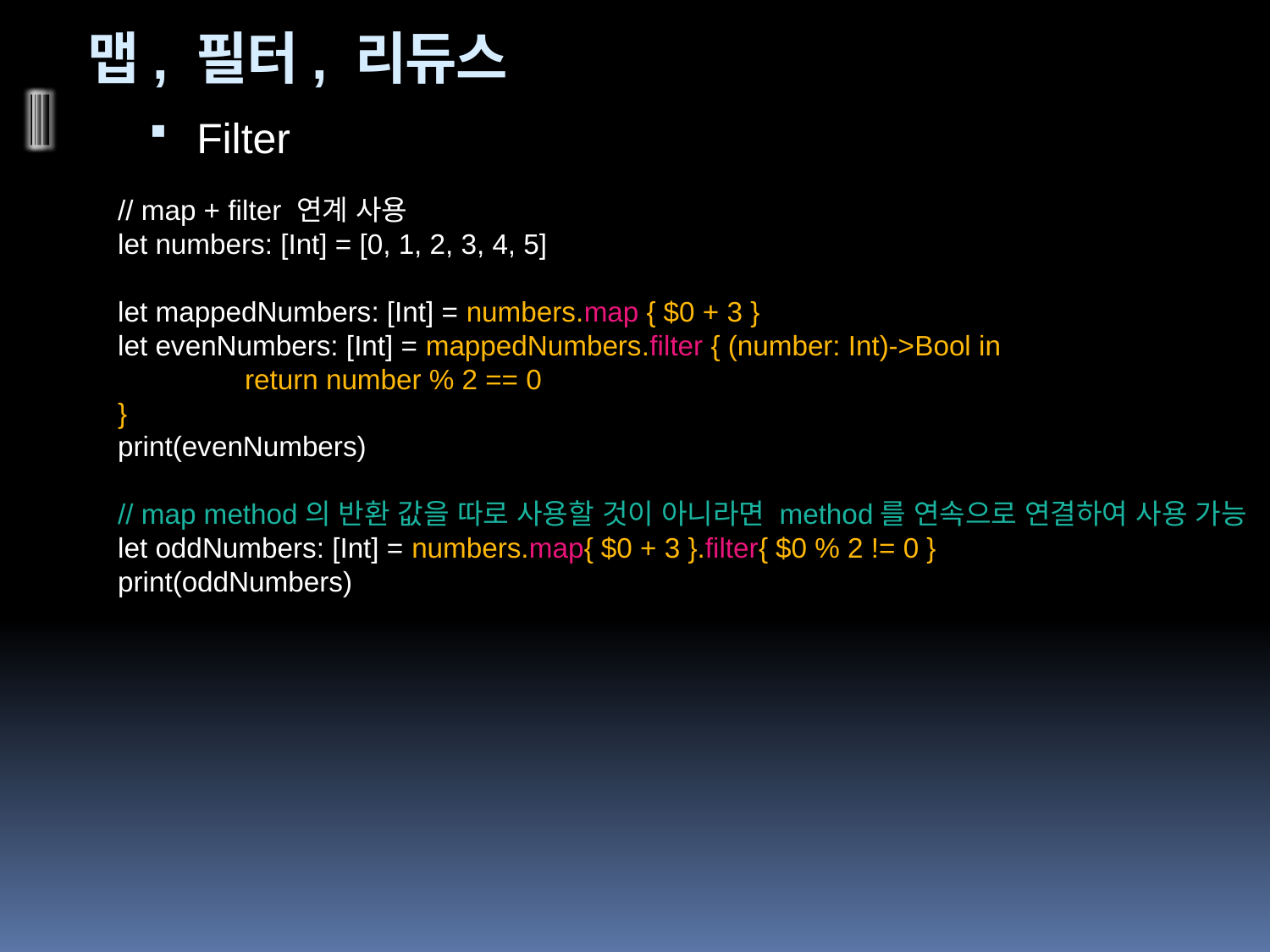

# 맵, 필터, 리듀스
Filter

// map + filter 연계 사용
let numbers: [Int] = [0, 1, 2, 3, 4, 5]

let mappedNumbers: [Int] = numbers.map { $0 + 3 }
let evenNumbers: [Int] = mappedNumbers.filter { (number: Int)->Bool in
	return number % 2 == 0
}
print(evenNumbers)

// map method의 반환 값을 따로 사용할 것이 아니라면 method를 연속으로 연결하여 사용 가능
let oddNumbers: [Int] = numbers.map{ $0 + 3 }.filter{ $0 % 2 != 0 }
print(oddNumbers)